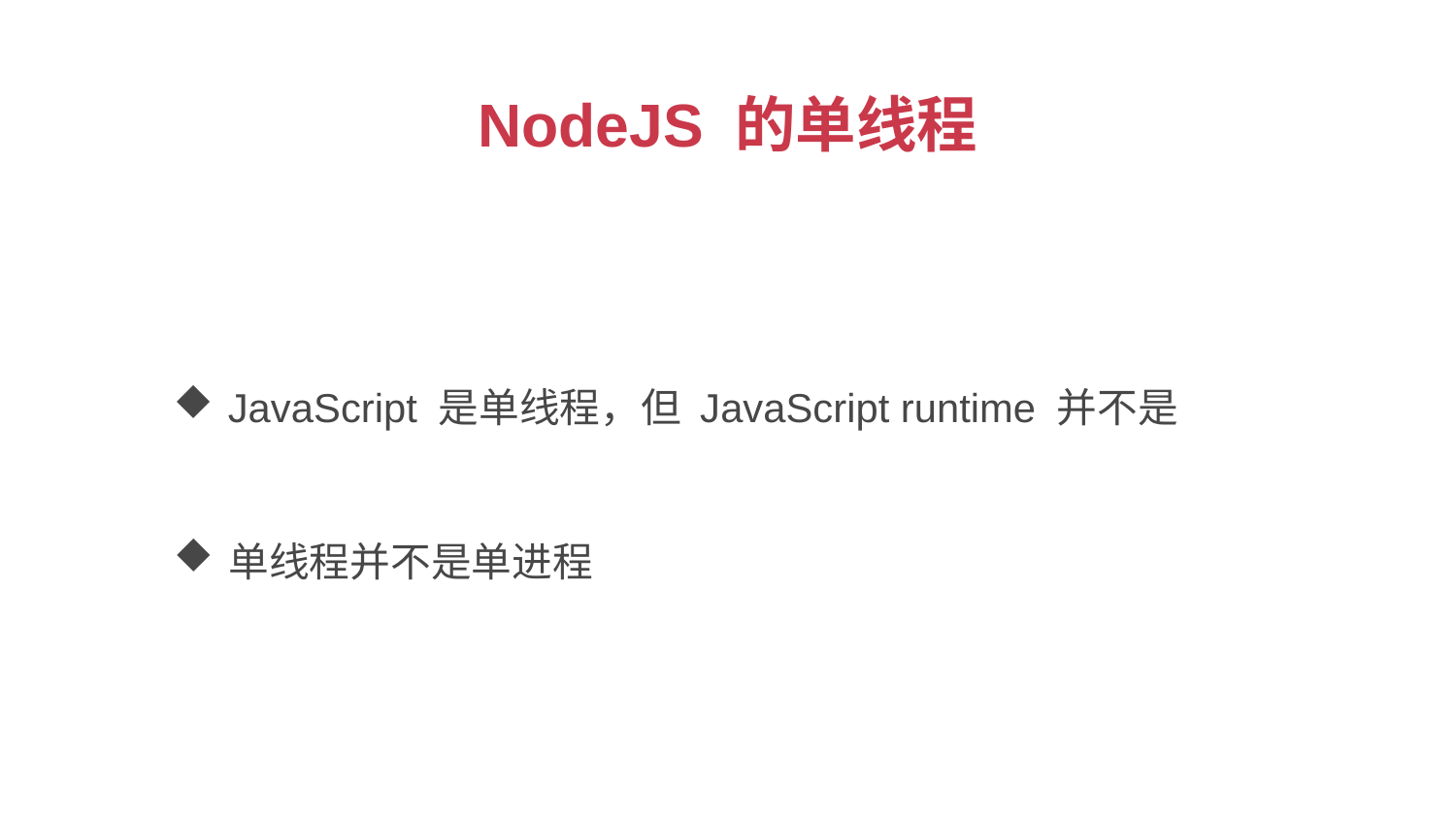

NodeJS 的单线程
JavaScript 是单线程，但 JavaScript runtime 并不是
单线程并不是单进程